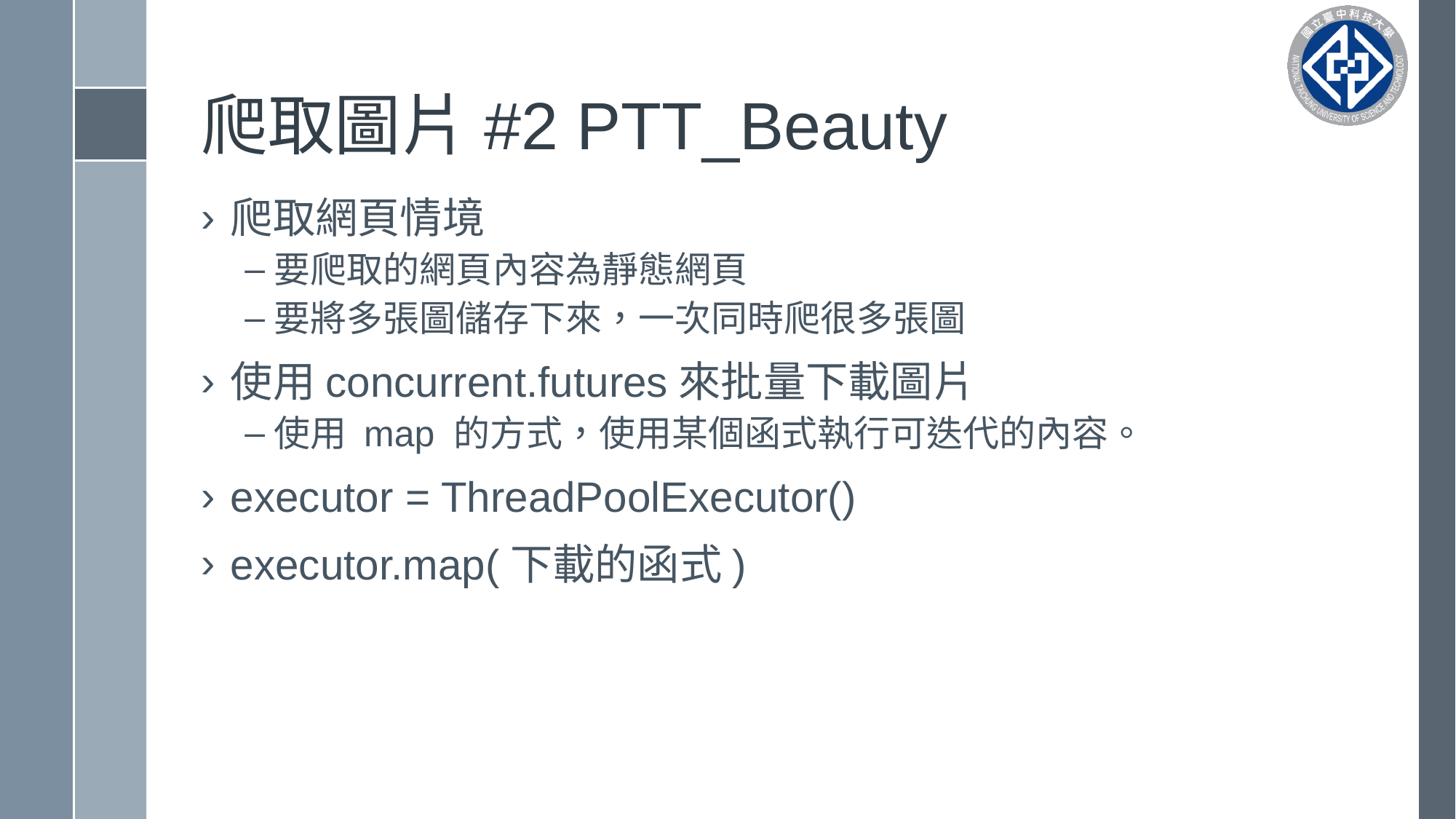

# 爬取圖片#2 PTT_Beauty
爬取網頁情境
要爬取的網頁內容為靜態網頁
要將多張圖儲存下來，一次同時爬很多張圖
使用concurrent.futures來批量下載圖片
使用 map 的方式，使用某個函式執行可迭代的內容。
executor = ThreadPoolExecutor()
executor.map(下載的函式)